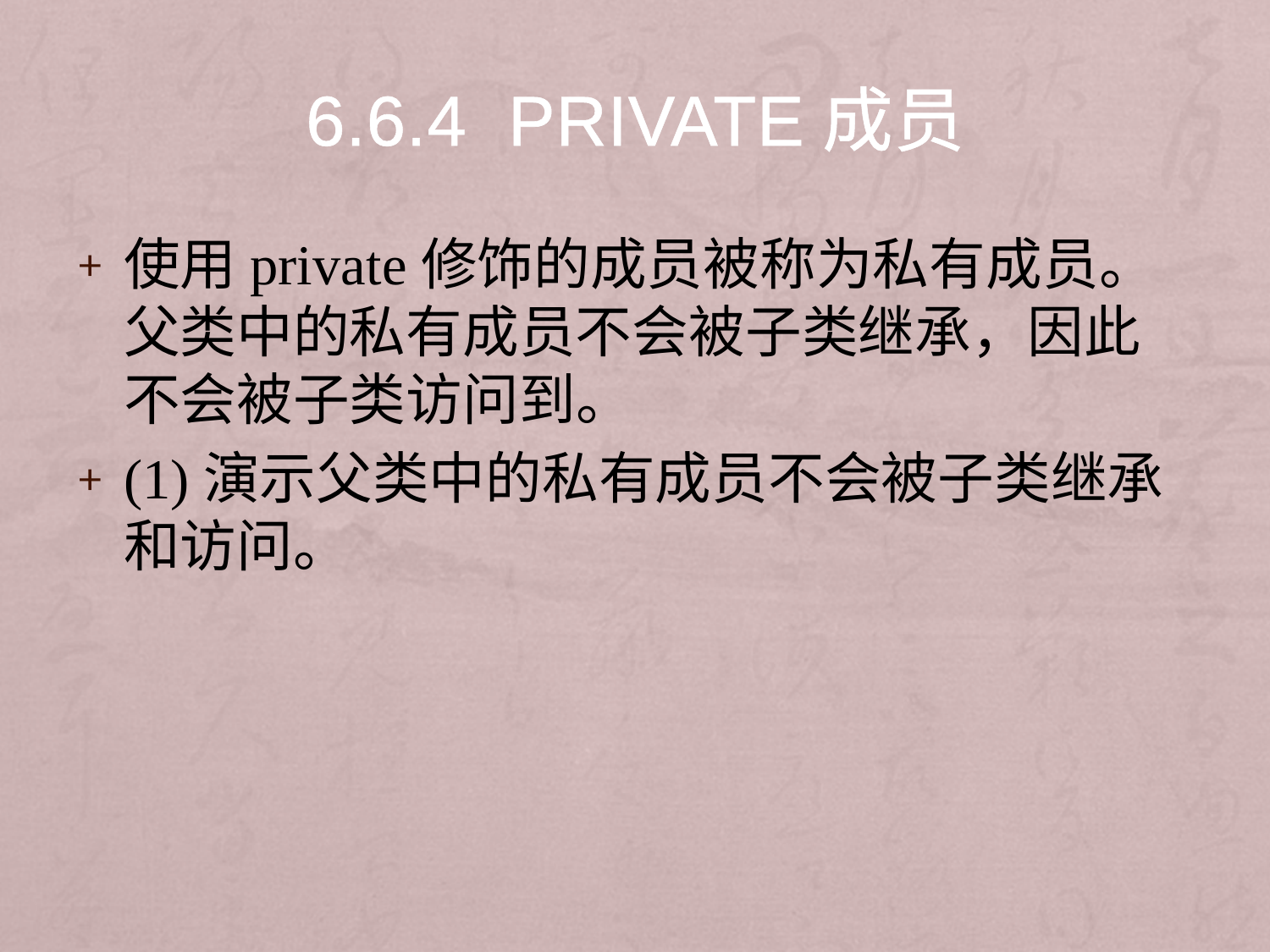

# 6.6.4  private成员
使用private修饰的成员被称为私有成员。父类中的私有成员不会被子类继承，因此不会被子类访问到。
(1)演示父类中的私有成员不会被子类继承和访问。